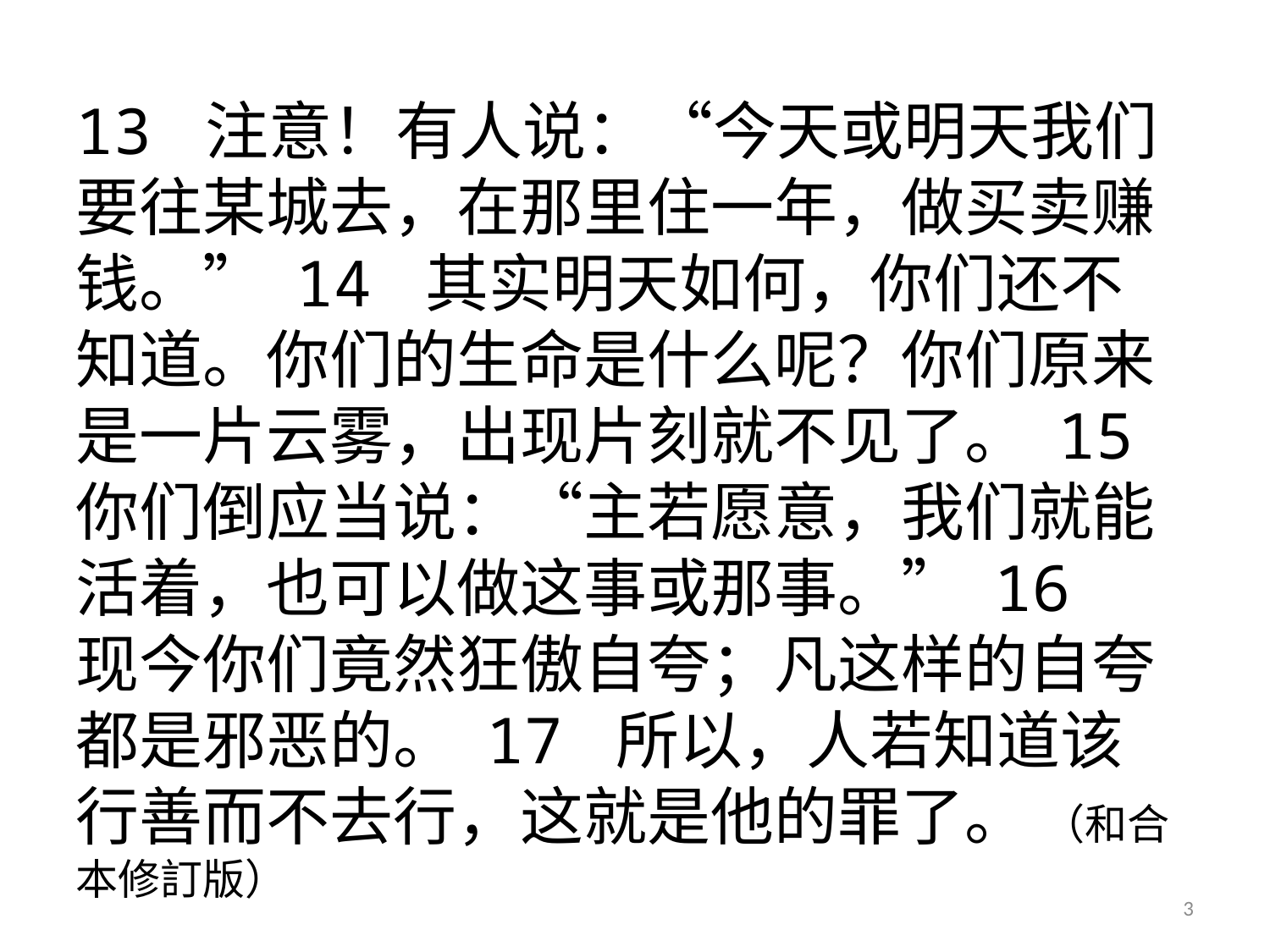

13 注意！有人说：“今天或明天我们要往某城去，在那里住一年，做买卖赚钱。” 14 其实明天如何，你们还不知道。你们的生命是什么呢？你们原来是一片云雾，出现片刻就不见了。 15 你们倒应当说：“主若愿意，我们就能活着，也可以做这事或那事。” 16 现今你们竟然狂傲自夸；凡这样的自夸都是邪恶的。 17 所以，人若知道该行善而不去行，这就是他的罪了。 （和合本修訂版）
3